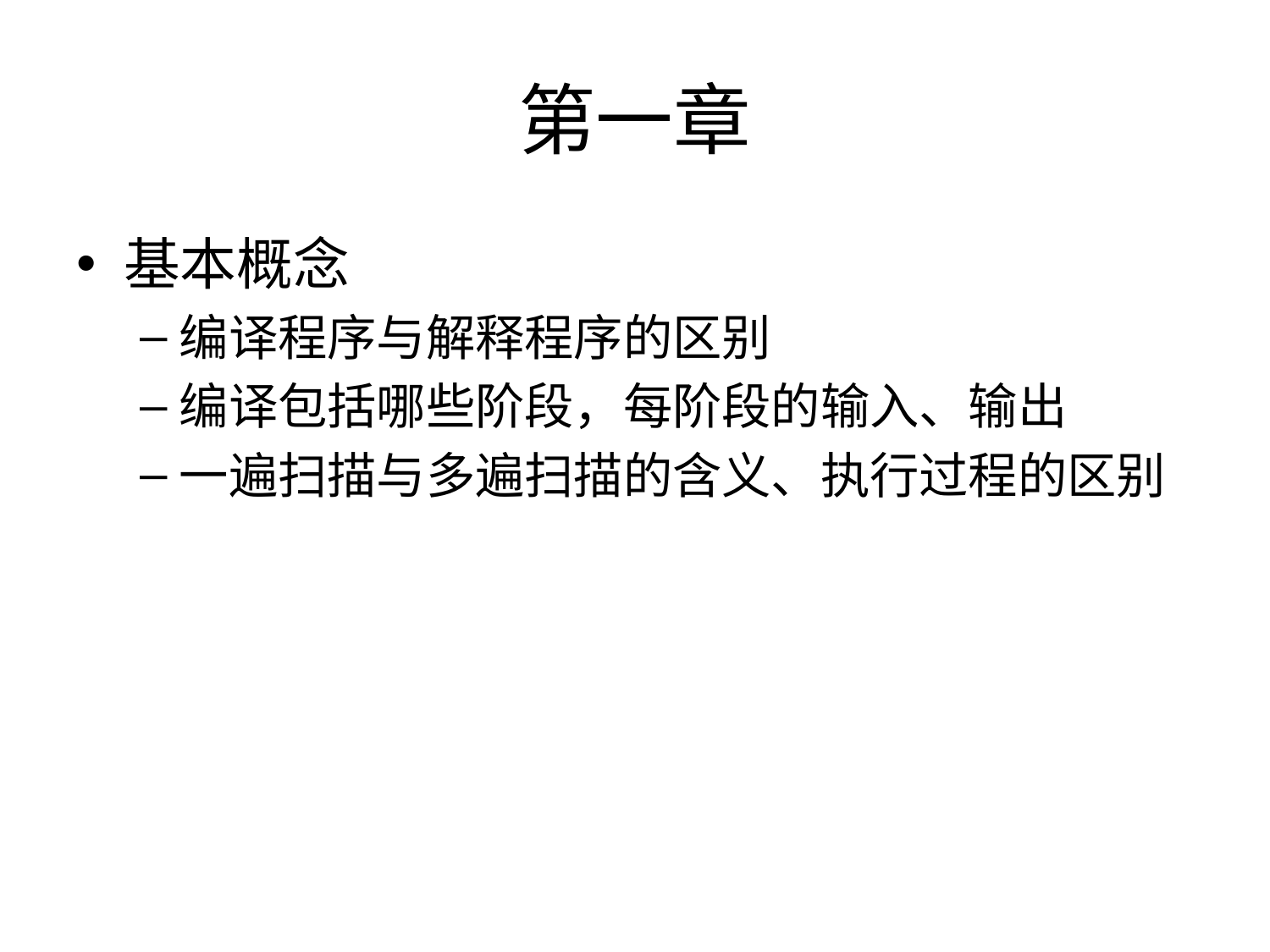

# 第一章
基本概念
编译程序与解释程序的区别
编译包括哪些阶段，每阶段的输入、输出
一遍扫描与多遍扫描的含义、执行过程的区别